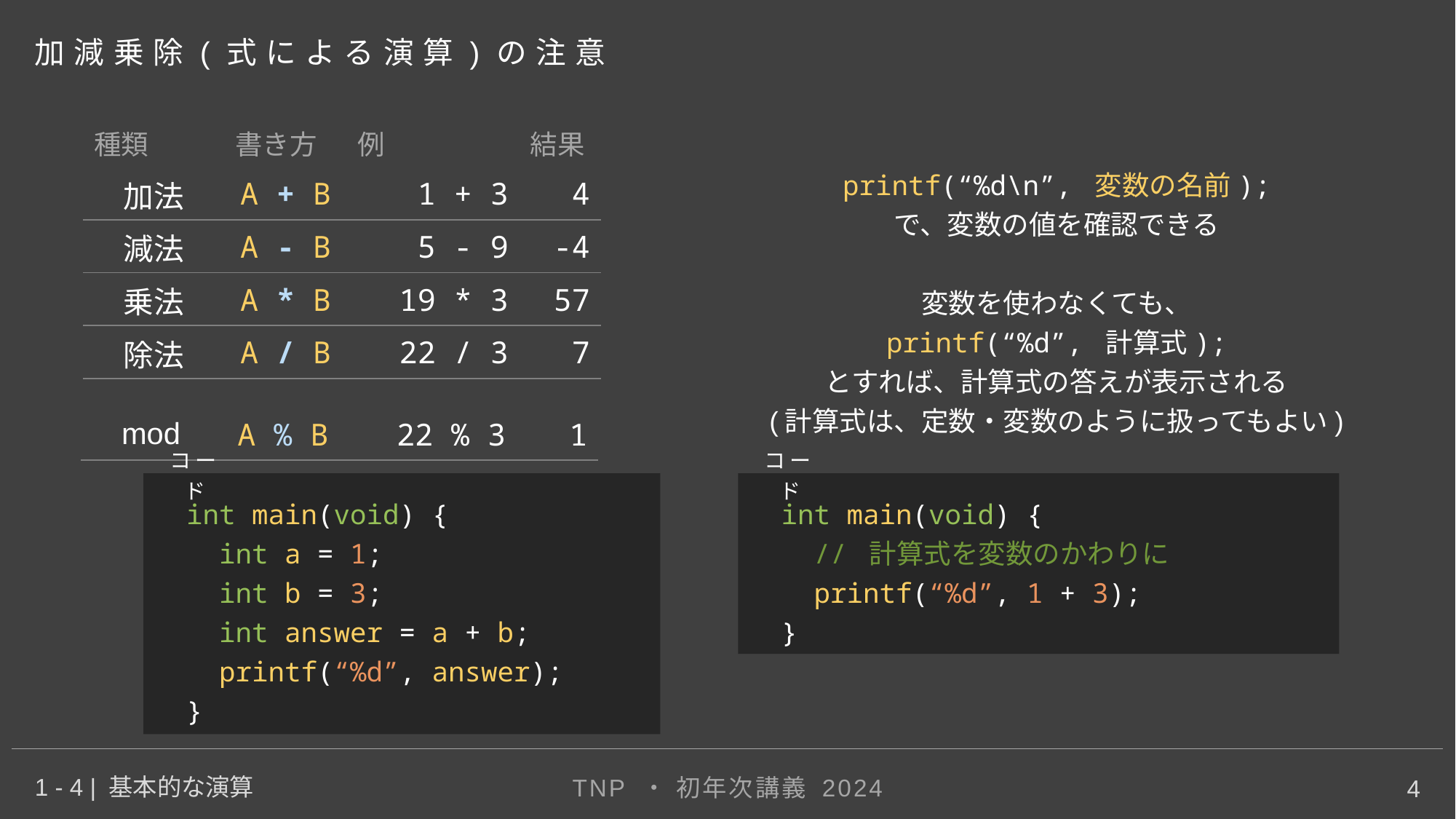

加減乗除(式による演算)の注意
| 種類 | 書き方 | 例 | 結果 |
| --- | --- | --- | --- |
| 加法 | A + B | 1 + 3 | 4 |
| 減法 | A - B | 5 - 9 | -4 |
| 乗法 | A \* B | 19 \* 3 | 57 |
| 除法 | A / B | 22 / 3 | 7 |
printf(“%d\n”, 変数の名前);
で、変数の値を確認できる

変数を使わなくても、
printf(“%d”, 計算式);
とすれば、計算式の答えが表示される
(計算式は、定数・変数のように扱ってもよい)
| mod | A % B | 22 % 3 | 1 |
| --- | --- | --- | --- |
コード
コード
int main(void) {
  int a = 1;
  int b = 3;
  int answer = a + b;
  printf(“%d”, answer);
}
int main(void) {
  // 計算式を変数のかわりに
  printf(“%d”, 1 + 3);
}
4
1 - 4 | 基本的な演算